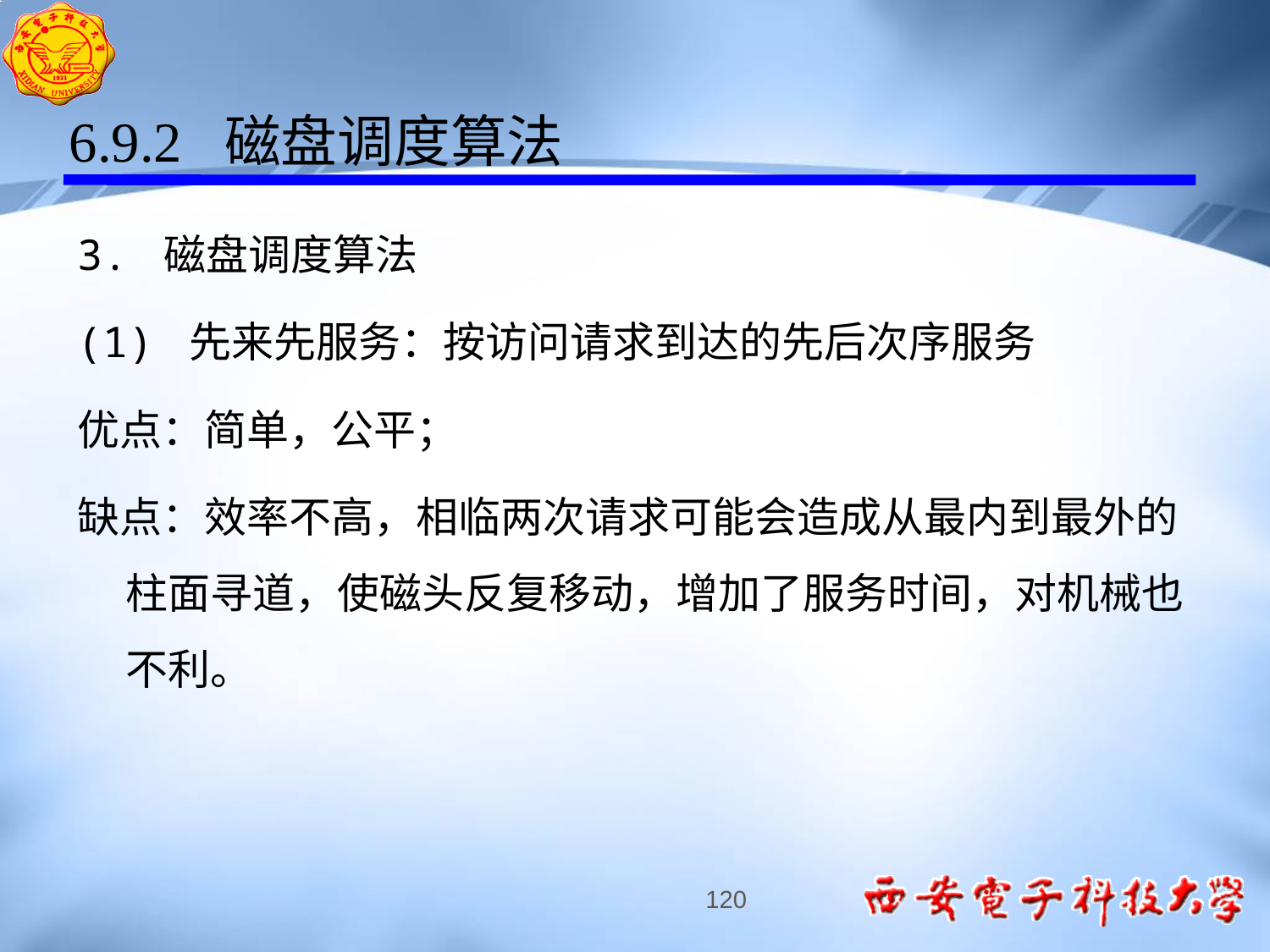

6.9.2  磁盘调度算法
3. 磁盘调度算法
(1) 先来先服务：按访问请求到达的先后次序服务
优点：简单，公平；
缺点：效率不高，相临两次请求可能会造成从最内到最外的柱面寻道，使磁头反复移动，增加了服务时间，对机械也不利。
120